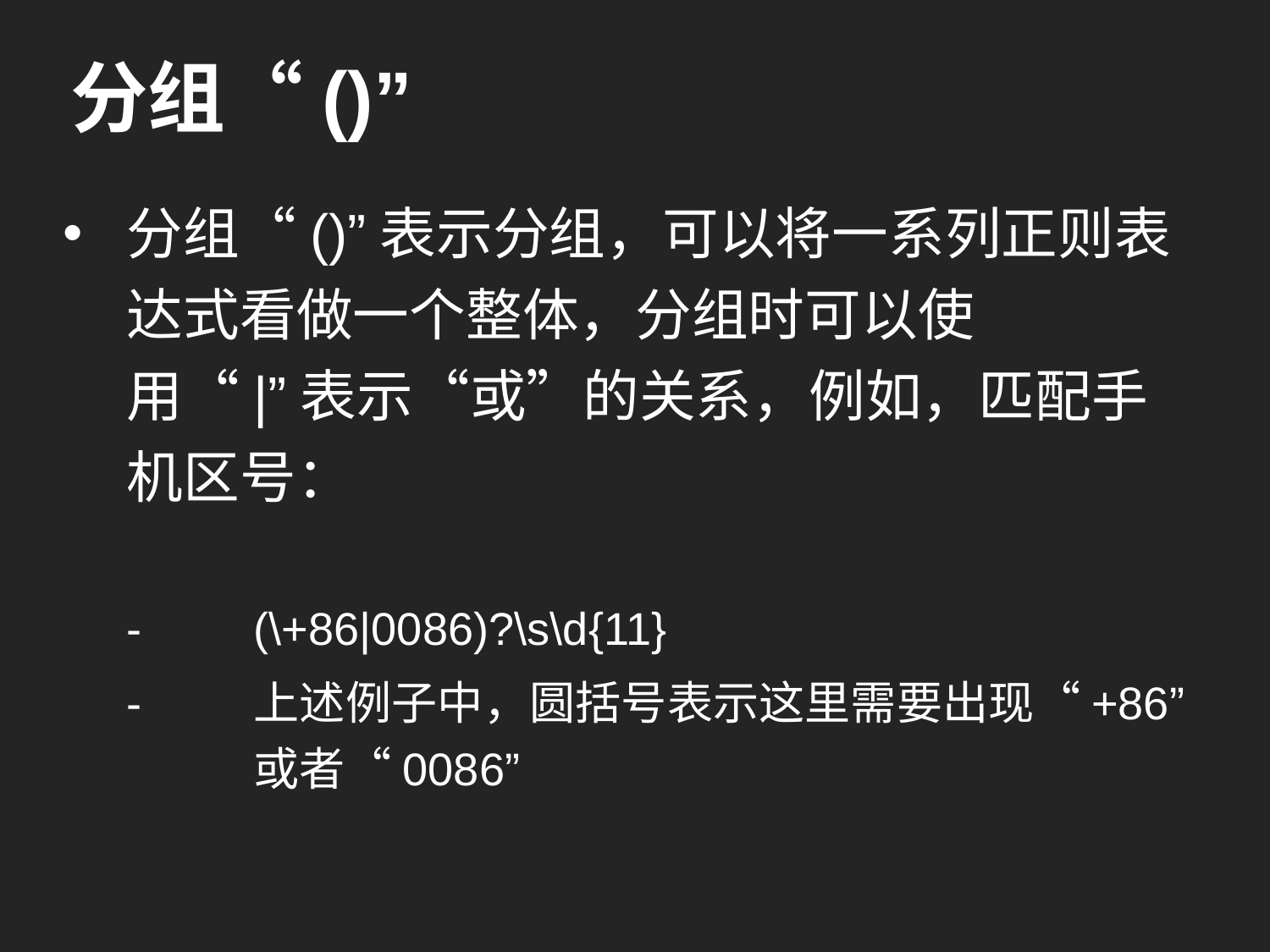

# 分组“()”
分组“()”表示分组，可以将一系列正则表达式看做一个整体，分组时可以使用“|”表示“或”的关系，例如，匹配手机区号：

-	(\+86|0086)?\s\d{11}
-	上述例子中，圆括号表示这里需要出现“+86”	或者“0086”